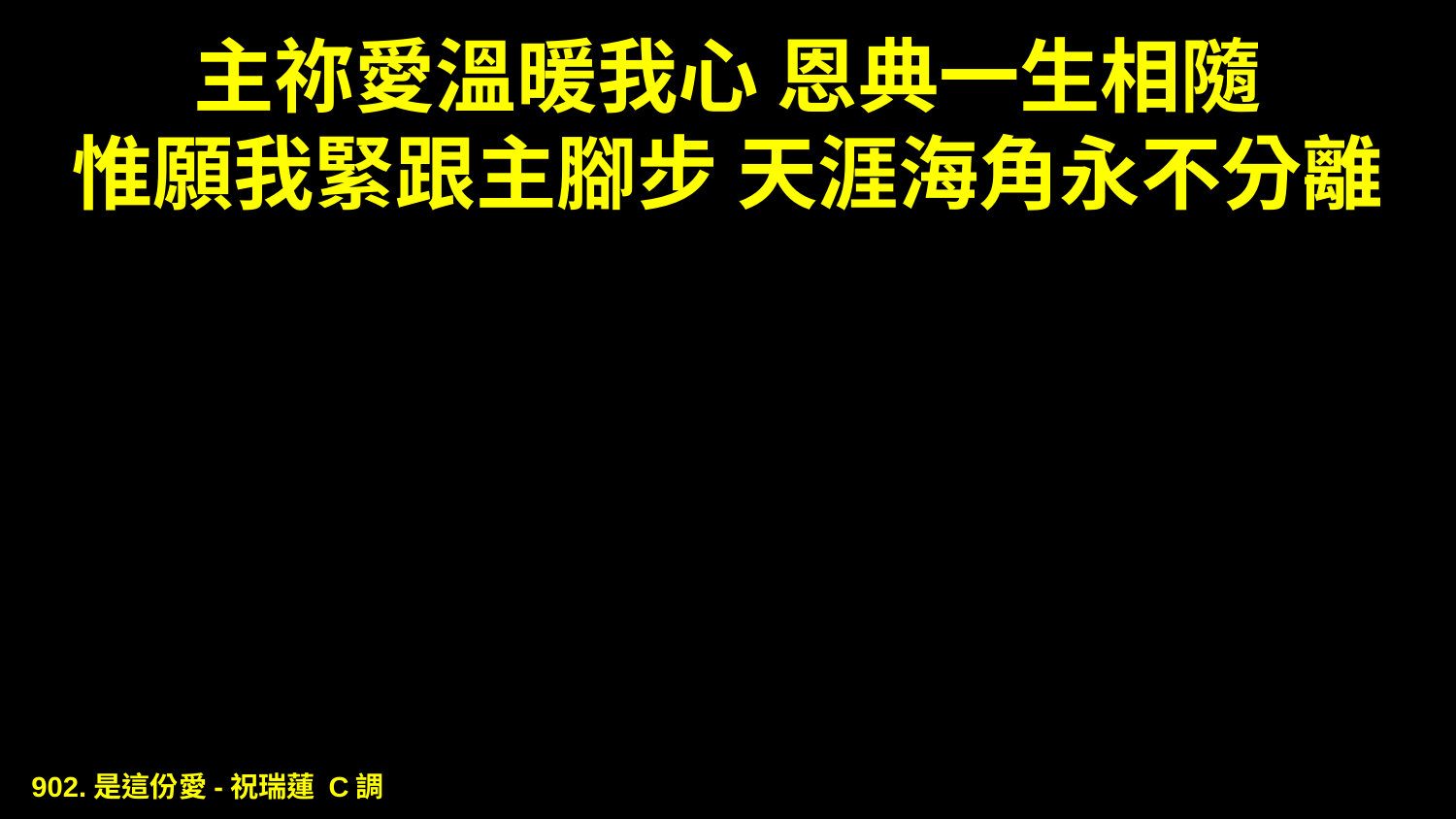

# 主祢愛溫暖我心 恩典一生相隨 惟願我緊跟主腳步 天涯海角永不分離
902.是這份愛-祝瑞蓮 C調